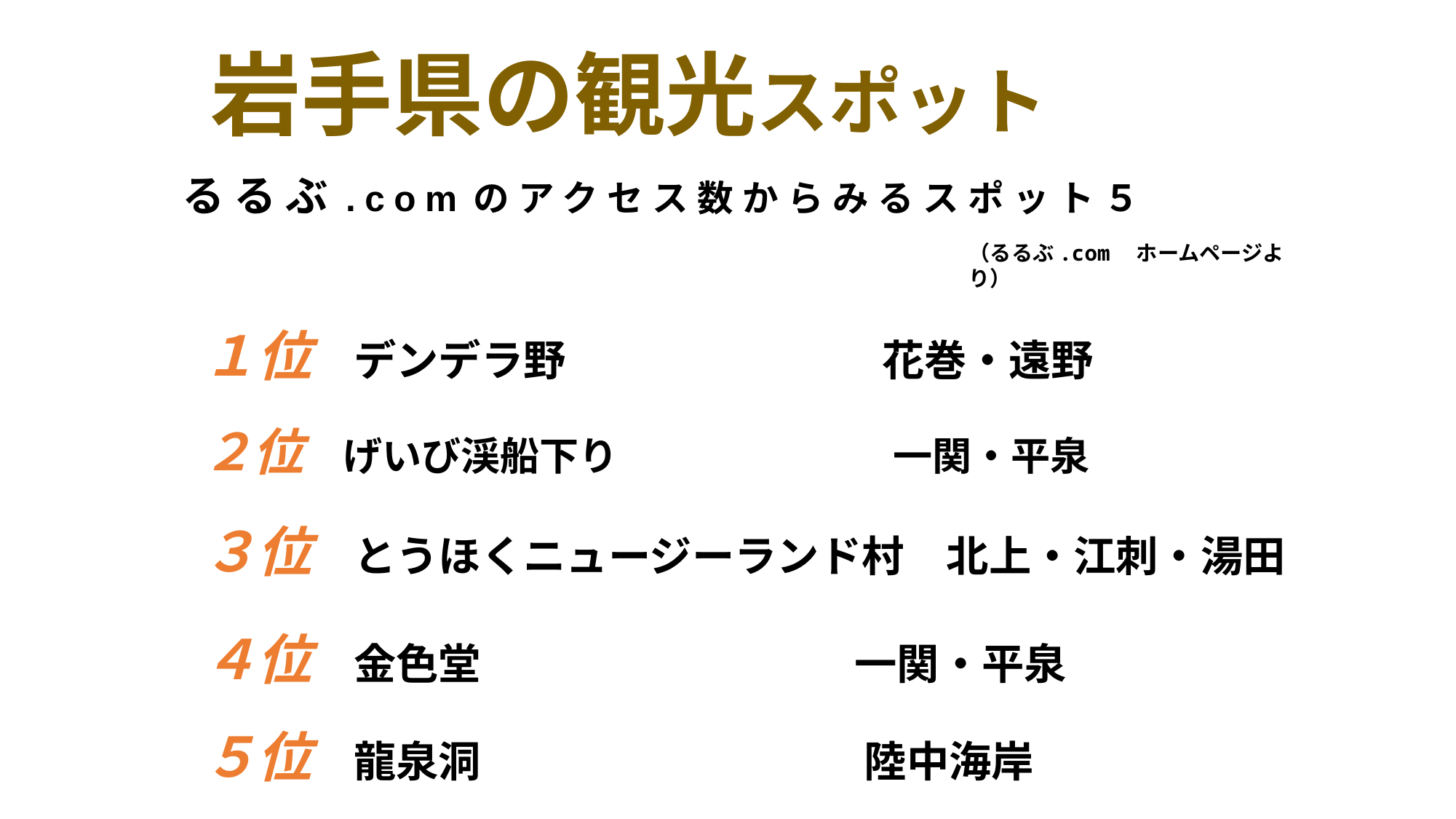

# 岩手県の観光スポット
るるぶ.comのアクセス数からみるスポット５
（るるぶ.com　ホームページより）
１位　デンデラ野　　　　　　　  花巻・遠野
２位　げいび渓船下り　　　　　　　一関・平泉
３位　とうほくニュージーランド村　北上・江刺・湯田
４位　金色堂　　　　　　　        一関・平泉
５位　龍泉洞　　　　　　　         陸中海岸